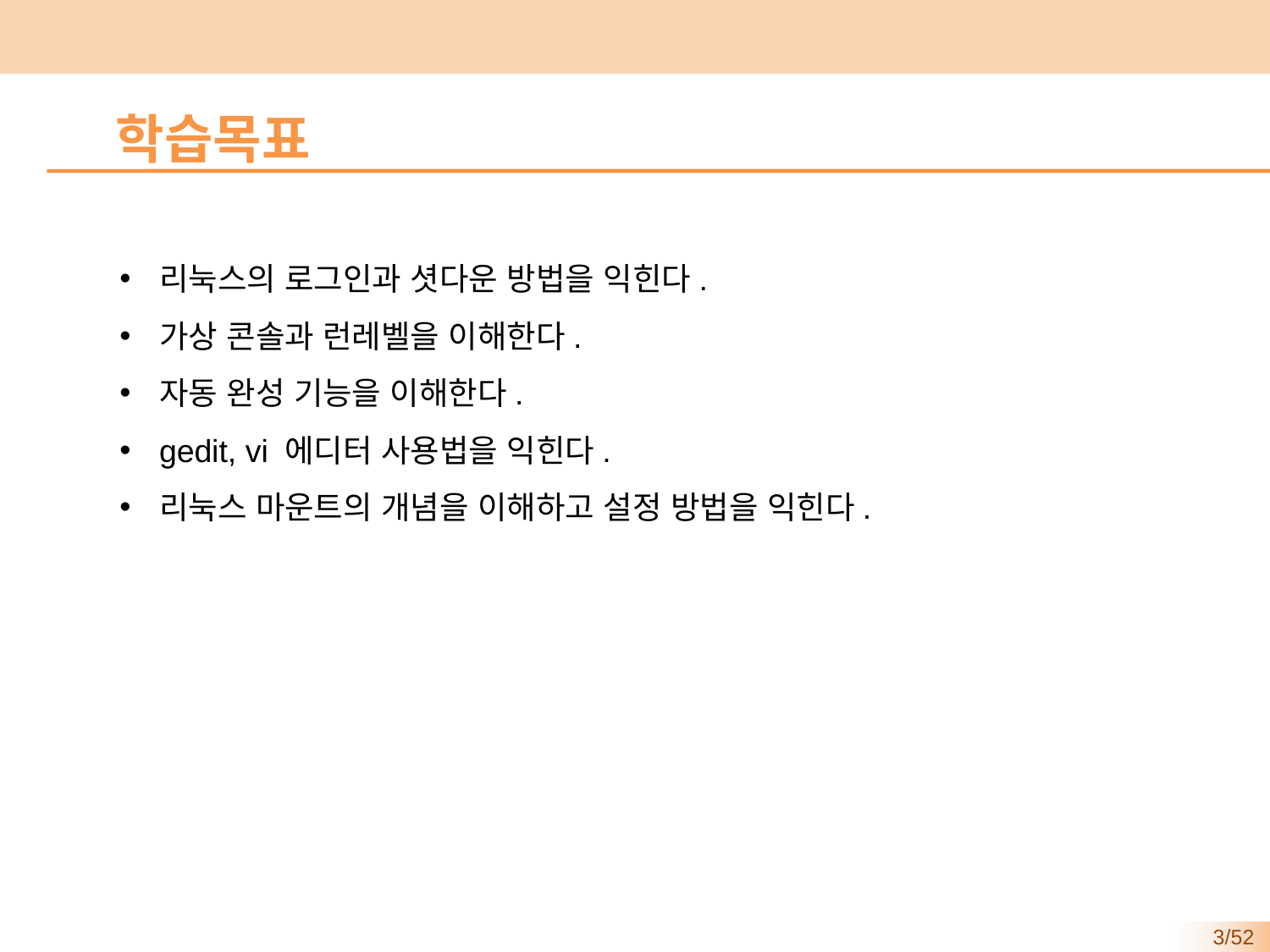

학습목표

리눅스의 로그인과 셧다운 방법을 익힌다.
가상 콘솔과 런레벨을 이해한다.
자동 완성 기능을 이해한다.
gedit, vi 에디터 사용법을 익힌다.
리눅스 마운트의 개념을 이해하고 설정 방법을 익힌다.